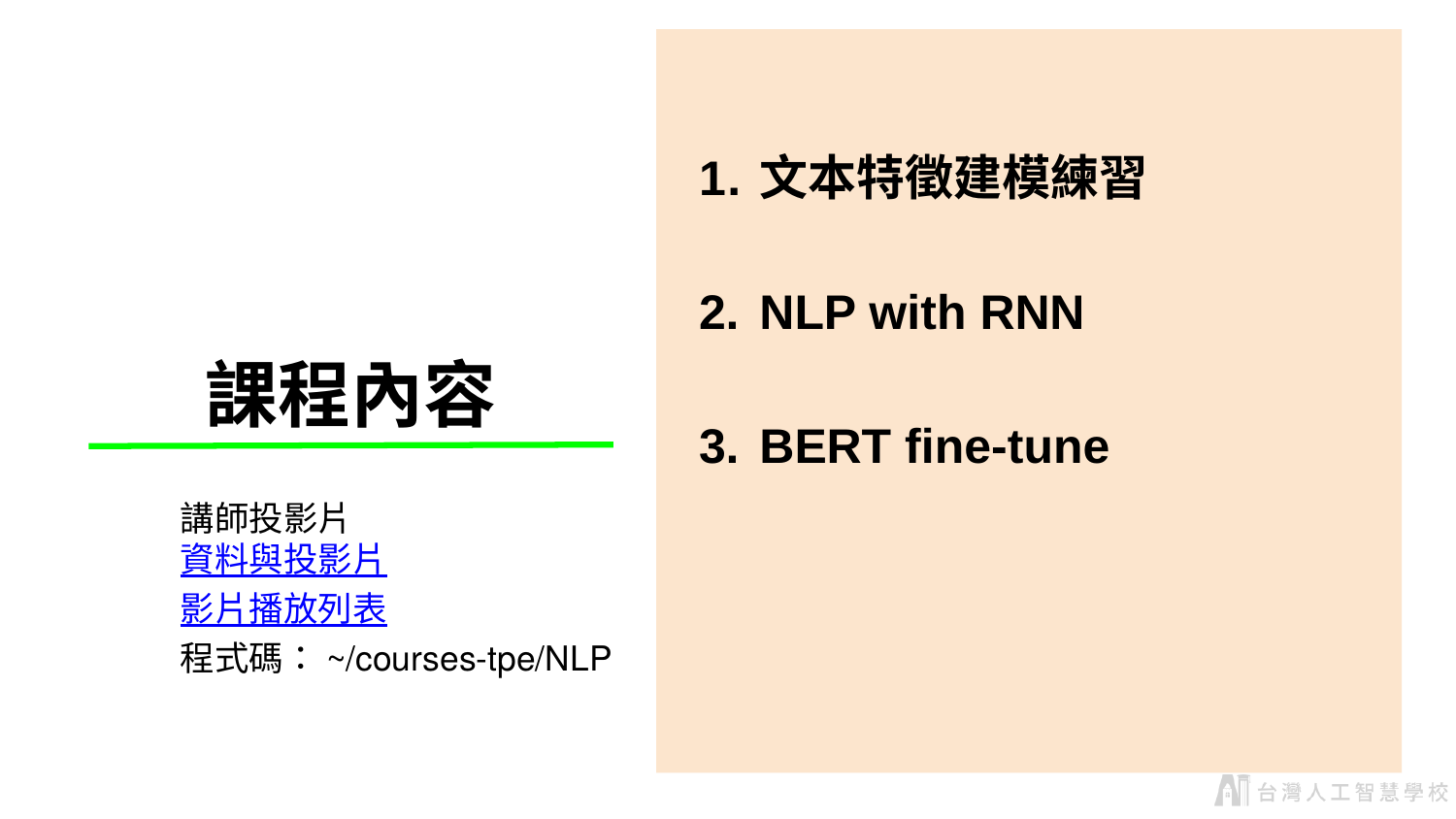

文本特徵建模練習

NLP with RNN

BERT fine-tune

課程內容
講師投影片
資料與投影片
影片播放列表
程式碼：~/courses-tpe/NLP